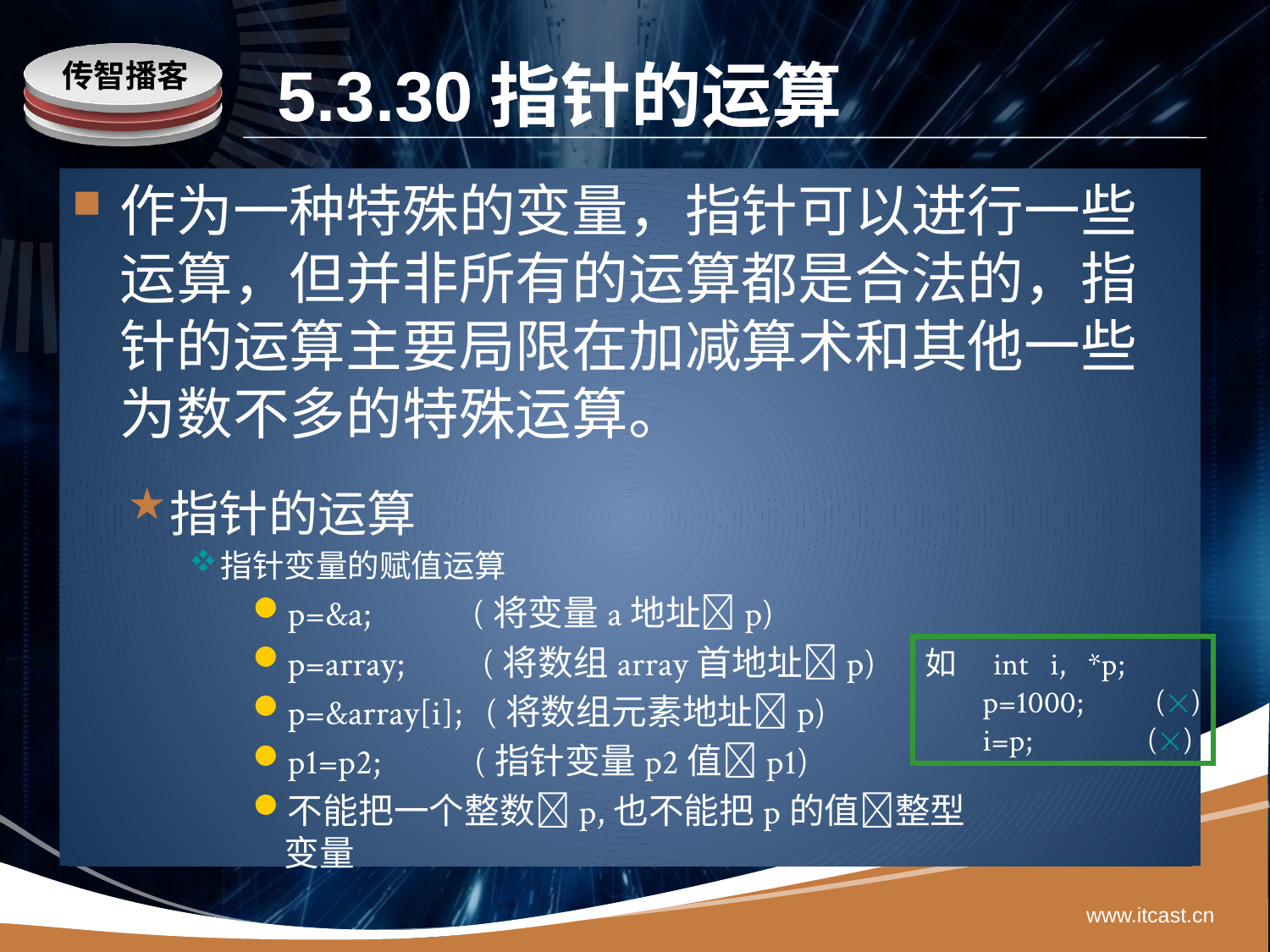

# 5.3.30指针的运算
作为一种特殊的变量，指针可以进行一些运算，但并非所有的运算都是合法的，指针的运算主要局限在加减算术和其他一些为数不多的特殊运算。
指针的运算
指针变量的赋值运算
p=&a;             (将变量a地址⇒p)
p=array;          (将数组array首地址⇒p)
p=&array[i];   (将数组元素地址⇒p)
p1=p2;            (指针变量p2值⇒p1)
不能把一个整数⇒p,也不能把p的值⇒整型变量
如    int   i,   *p;
        p=1000;          (×)
        i=p;                (×)
www.itcast.cn